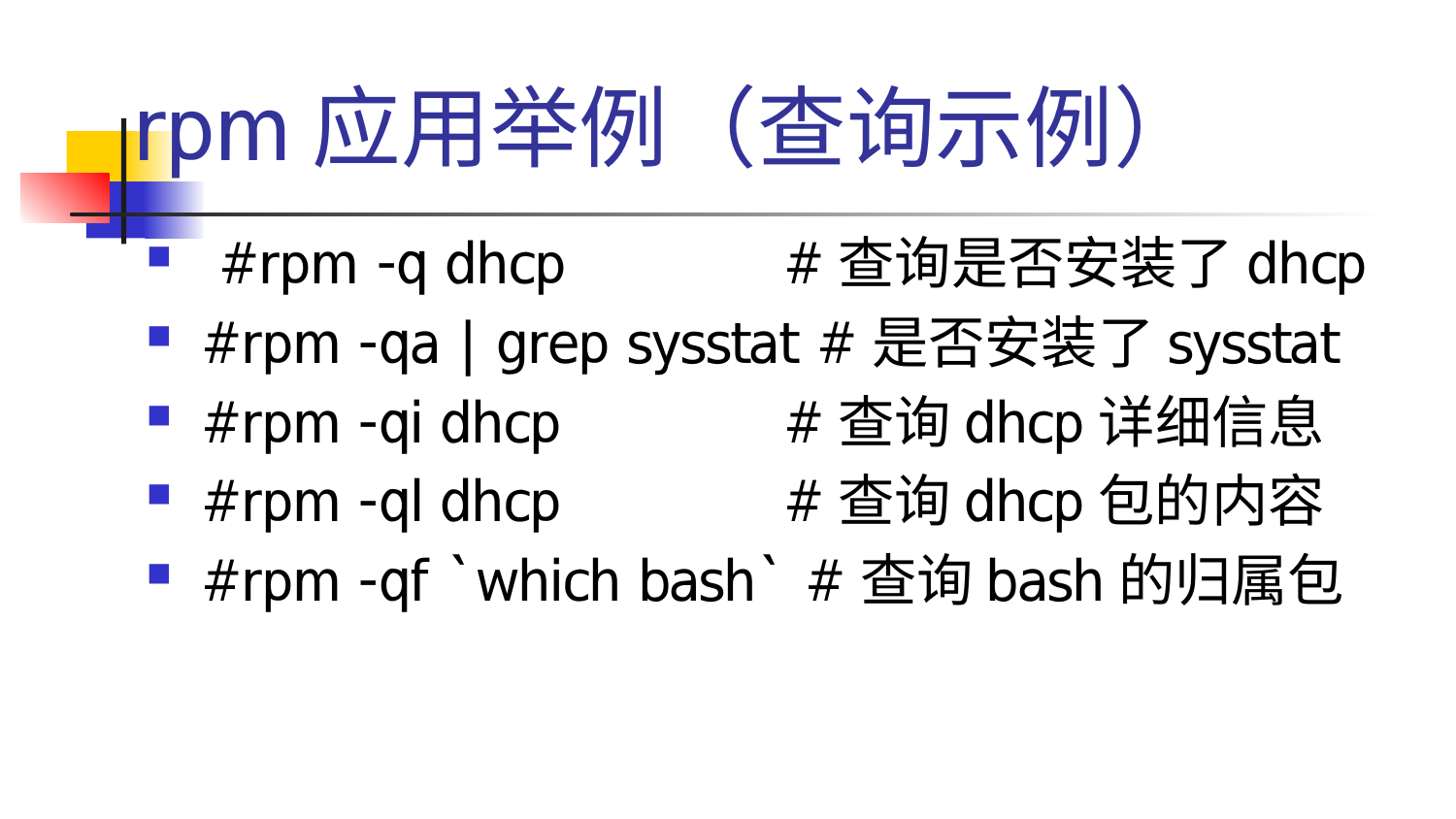

# rpm应用举例（查询示例）
 #rpm -q dhcp		#查询是否安装了dhcp
#rpm -qa | grep sysstat #是否安装了sysstat
#rpm -qi dhcp		#查询dhcp详细信息
#rpm -ql dhcp		#查询dhcp包的内容
#rpm -qf `which bash` #查询bash的归属包